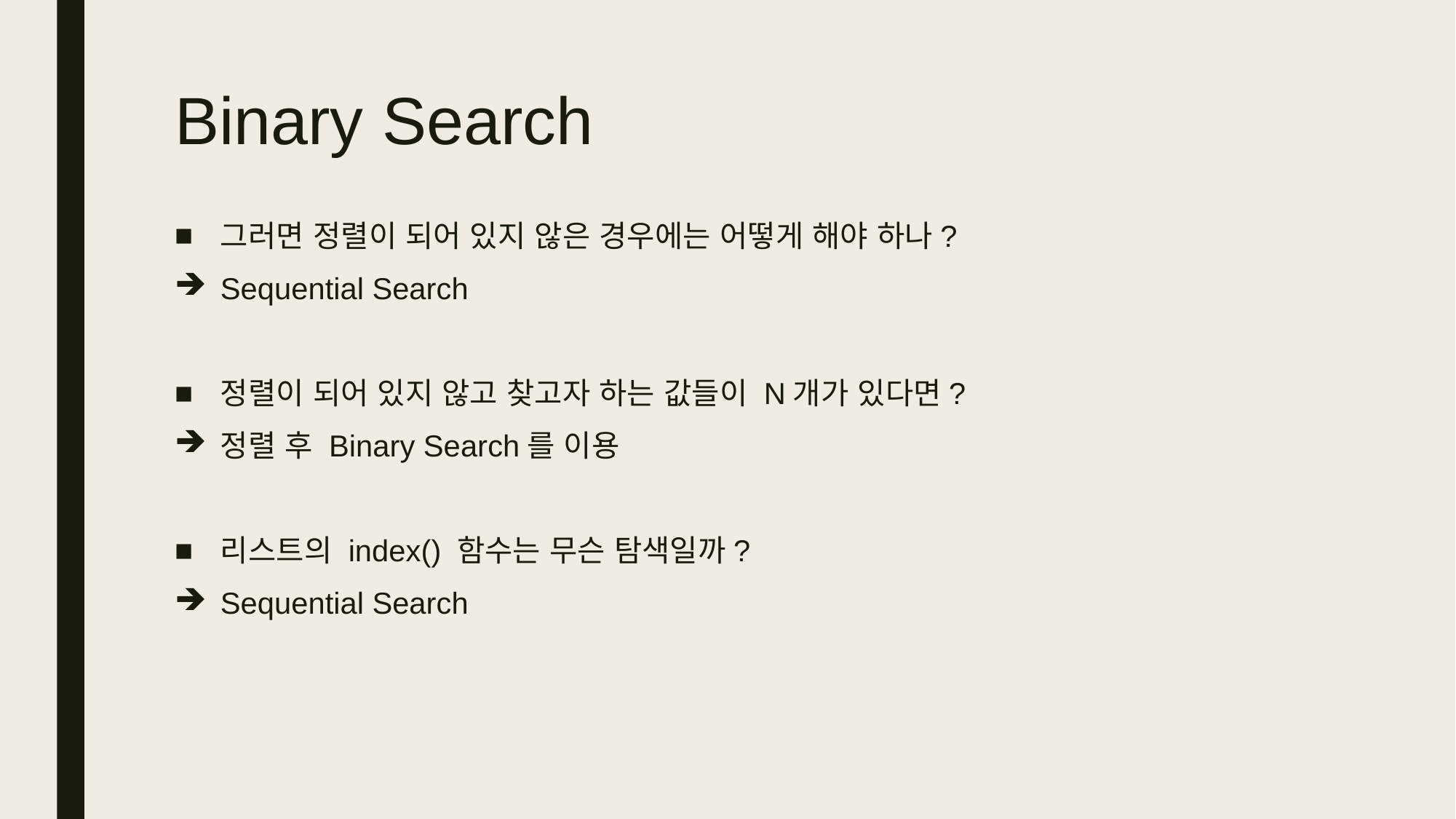

# Binary Search
그러면 정렬이 되어 있지 않은 경우에는 어떻게 해야 하나?
Sequential Search

정렬이 되어 있지 않고 찾고자 하는 값들이 N개가 있다면?
정렬 후 Binary Search를 이용

리스트의 index() 함수는 무슨 탐색일까?
Sequential Search